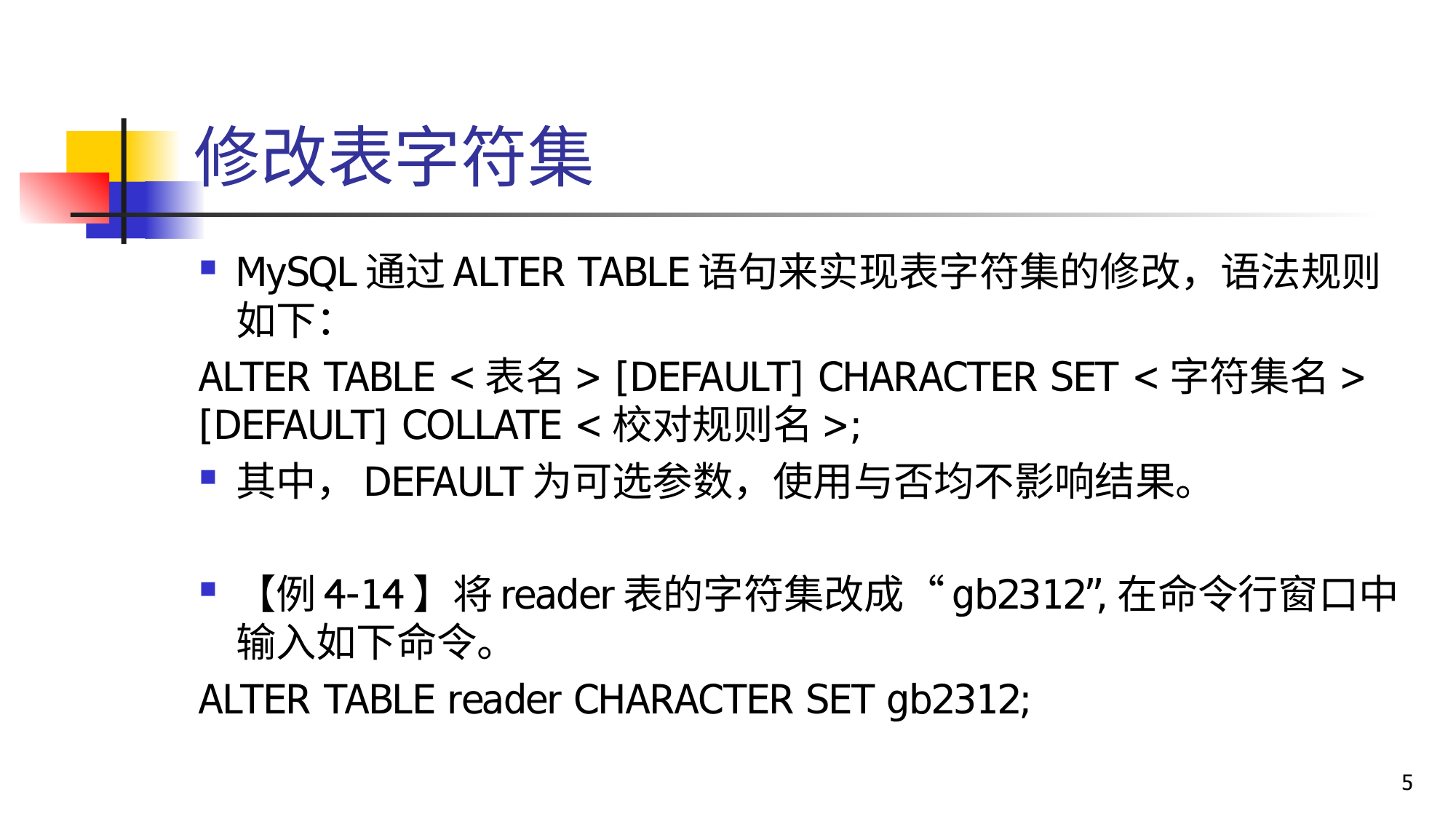

# 修改表字符集
MySQL通过ALTER TABLE语句来实现表字符集的修改，语法规则如下：
ALTER TABLE <表名> [DEFAULT] CHARACTER SET <字符集名> [DEFAULT] COLLATE <校对规则名>;
其中，DEFAULT为可选参数，使用与否均不影响结果。

【例4-14】将reader表的字符集改成“gb2312”,在命令行窗口中输入如下命令。
ALTER TABLE reader CHARACTER SET gb2312;

5